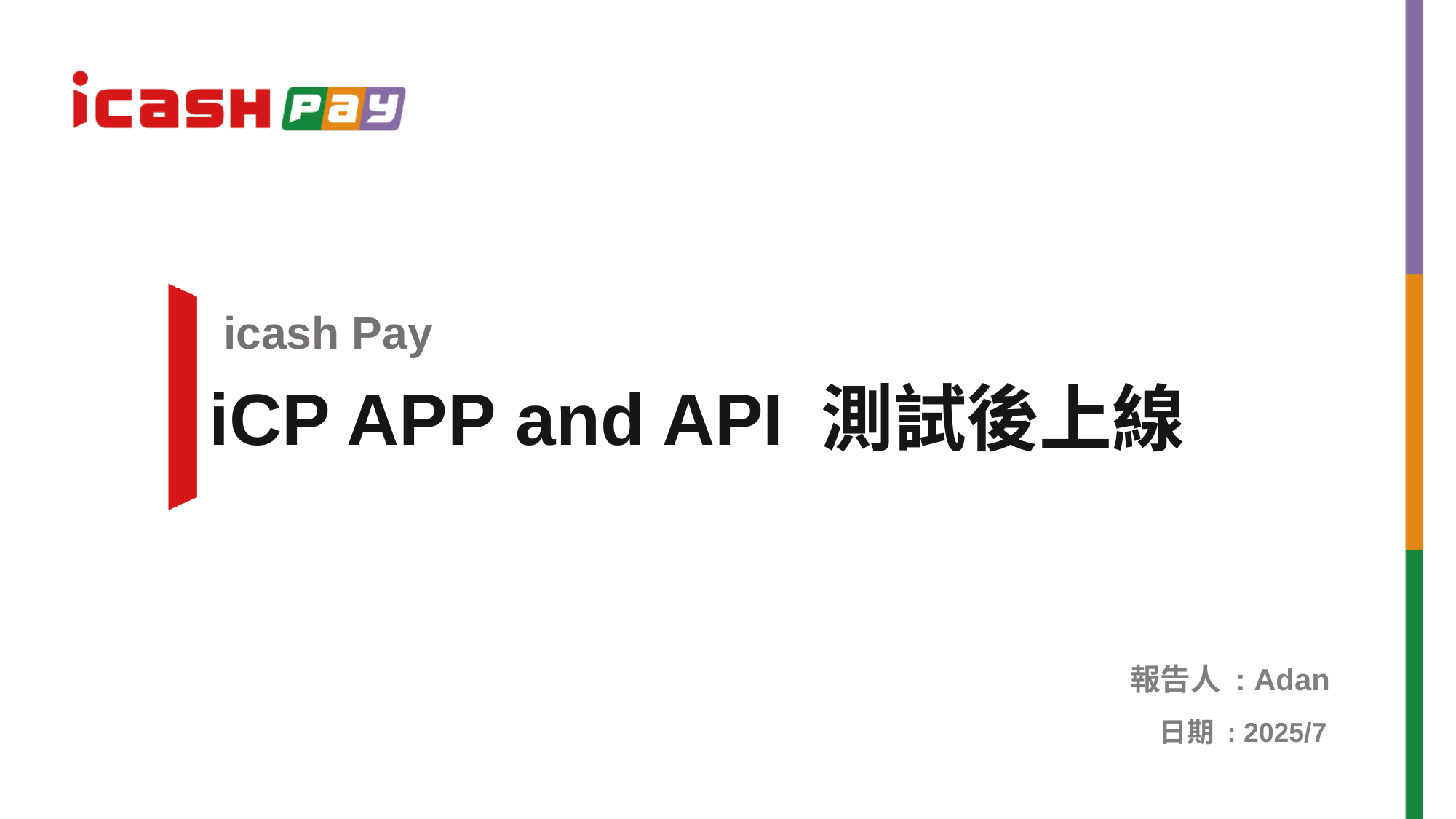

icash Pay
iCP APP and API 測試後上線
報告人 : Adan
日期 : 2025/7